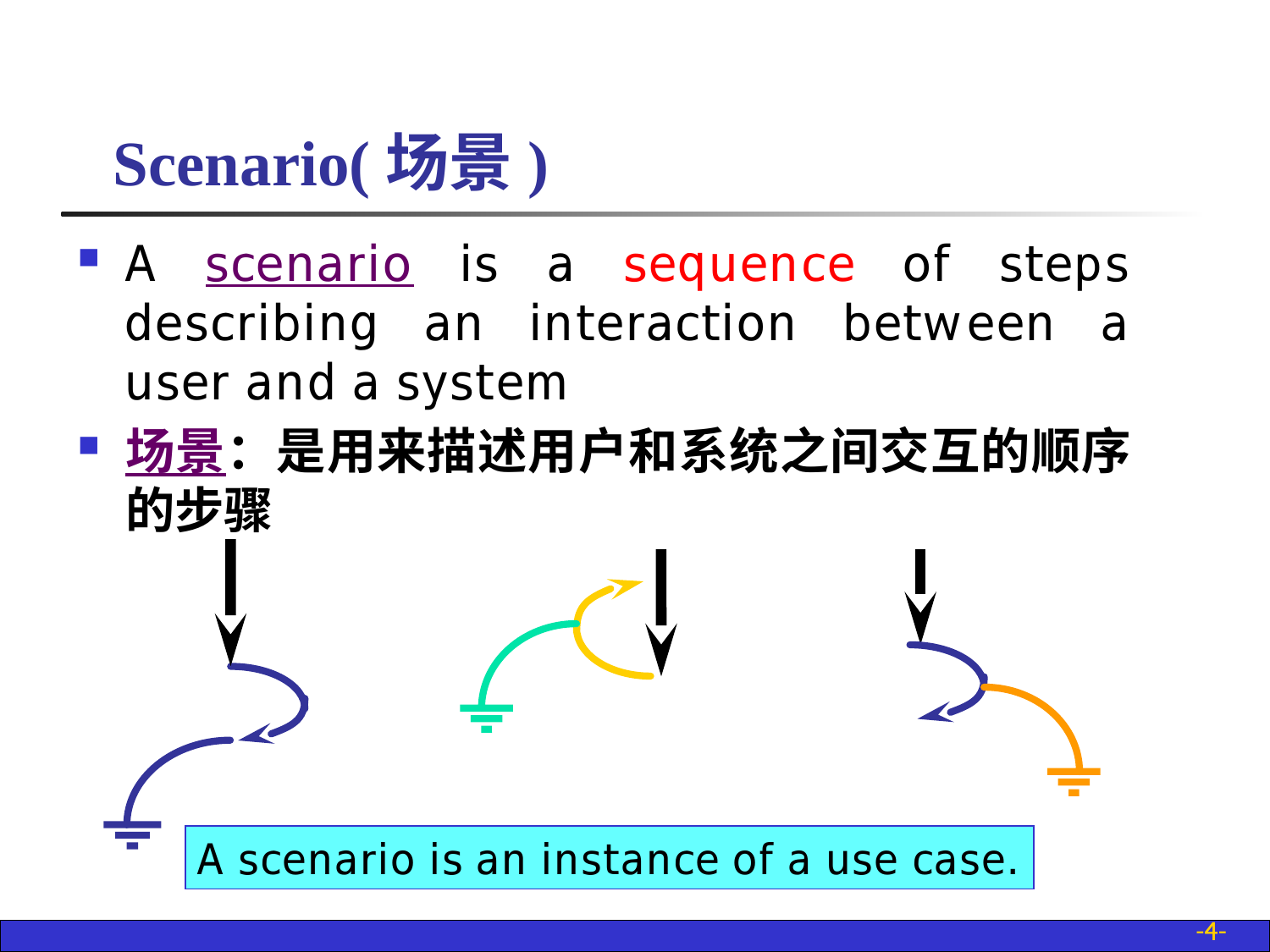

Scenario(场景)
A scenario is a sequence of steps describing an interaction between a user and a system
场景：是用来描述用户和系统之间交互的顺序的步骤

A scenario is an instance of a use case.
-4-